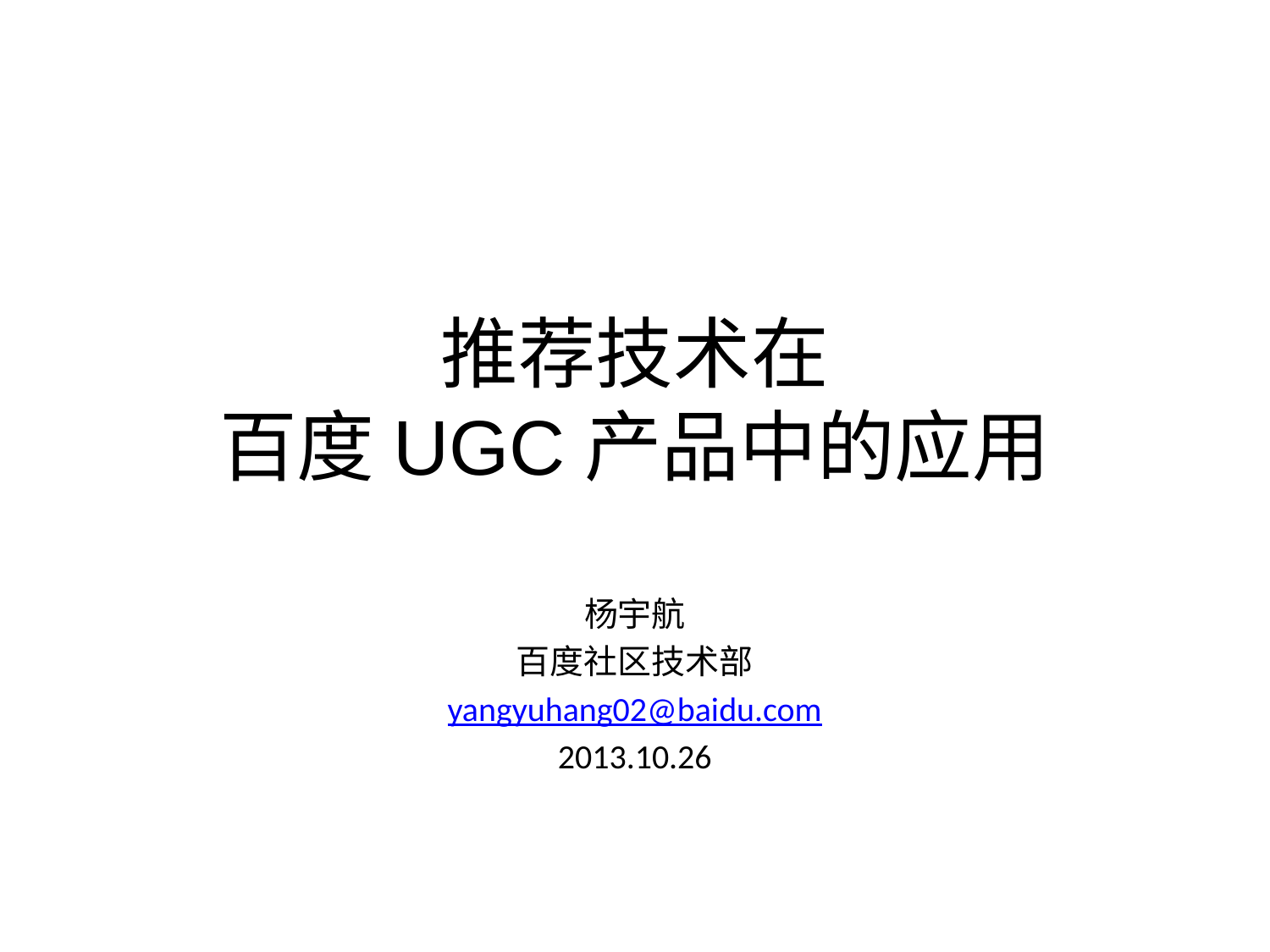

# 推荐技术在 百度UGC产品中的应用

杨宇航
百度社区技术部
yangyuhang02@baidu.com
2013.10.26